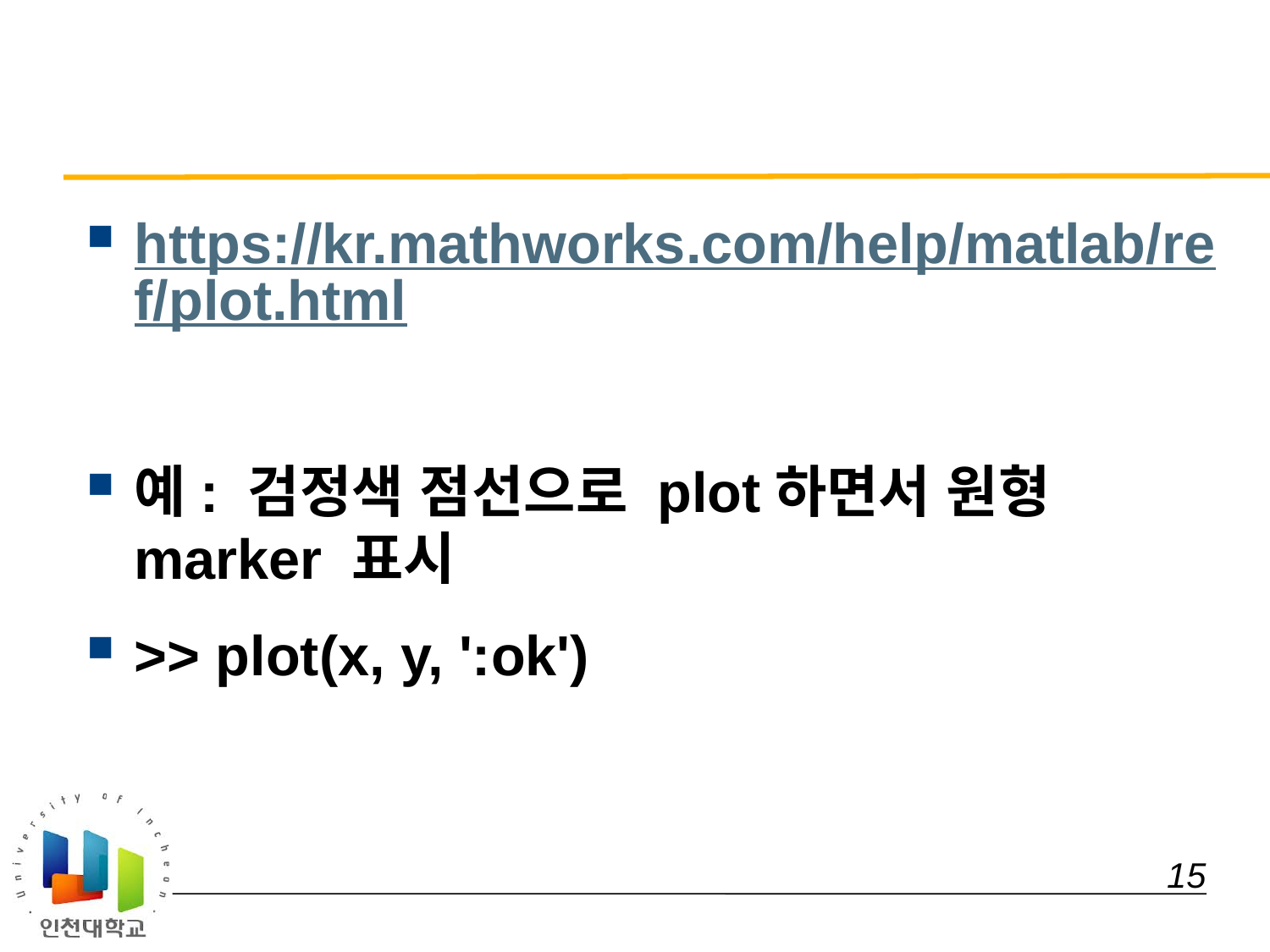

#
https://kr.mathworks.com/help/matlab/ref/plot.html

예: 검정색 점선으로 plot하면서 원형 marker 표시
>> plot(x, y, ':ok')

 15